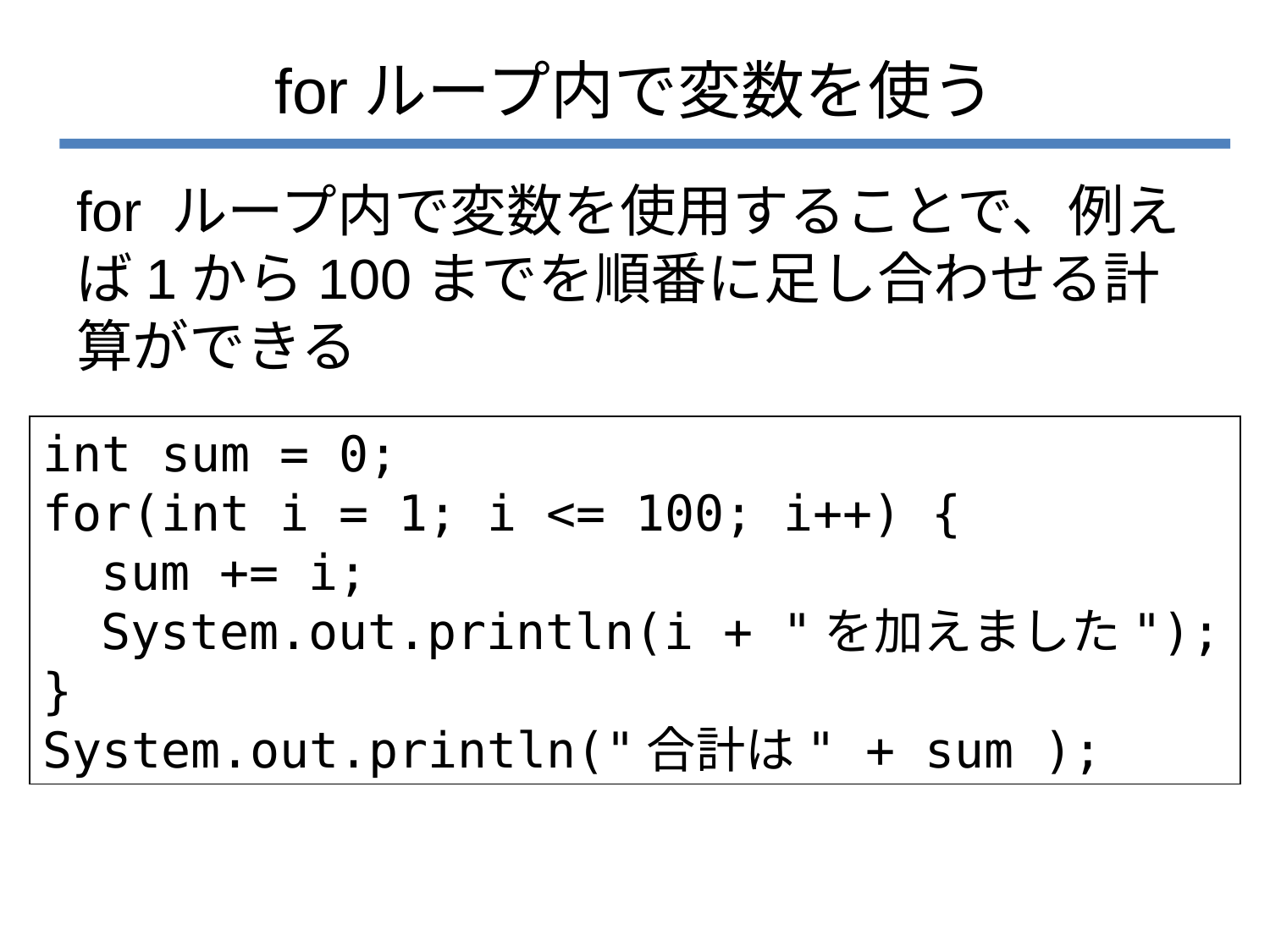

# forループ内で変数を使う
for ループ内で変数を使用することで、例えば1から100までを順番に足し合わせる計算ができる
int sum = 0;
for(int i = 1; i <= 100; i++) {
  sum += i;
  System.out.println(i + "を加えました");
}
System.out.println("合計は" + sum );